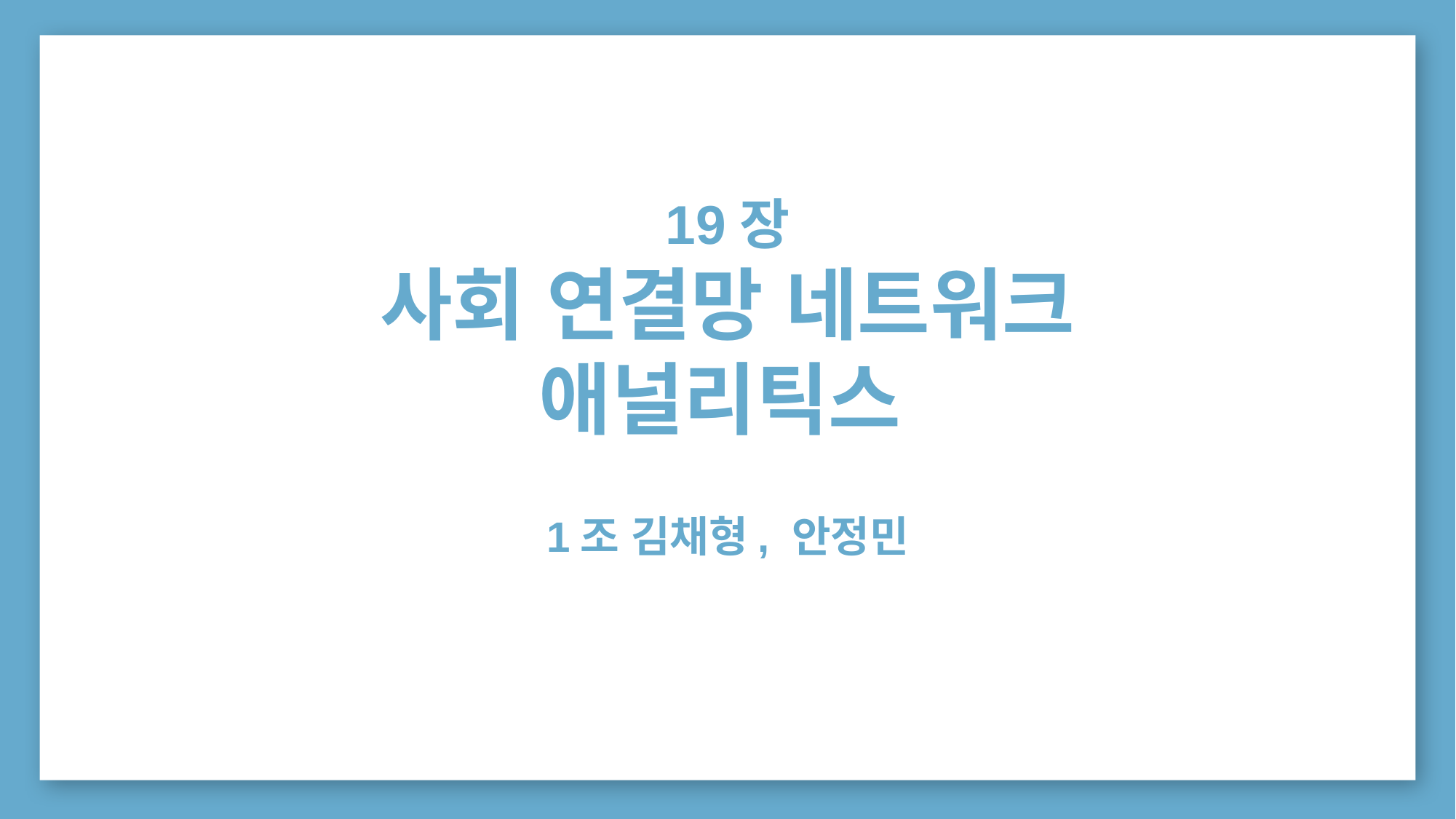

19장
사회 연결망 네트워크
애널리틱스

1조 김채형, 안정민